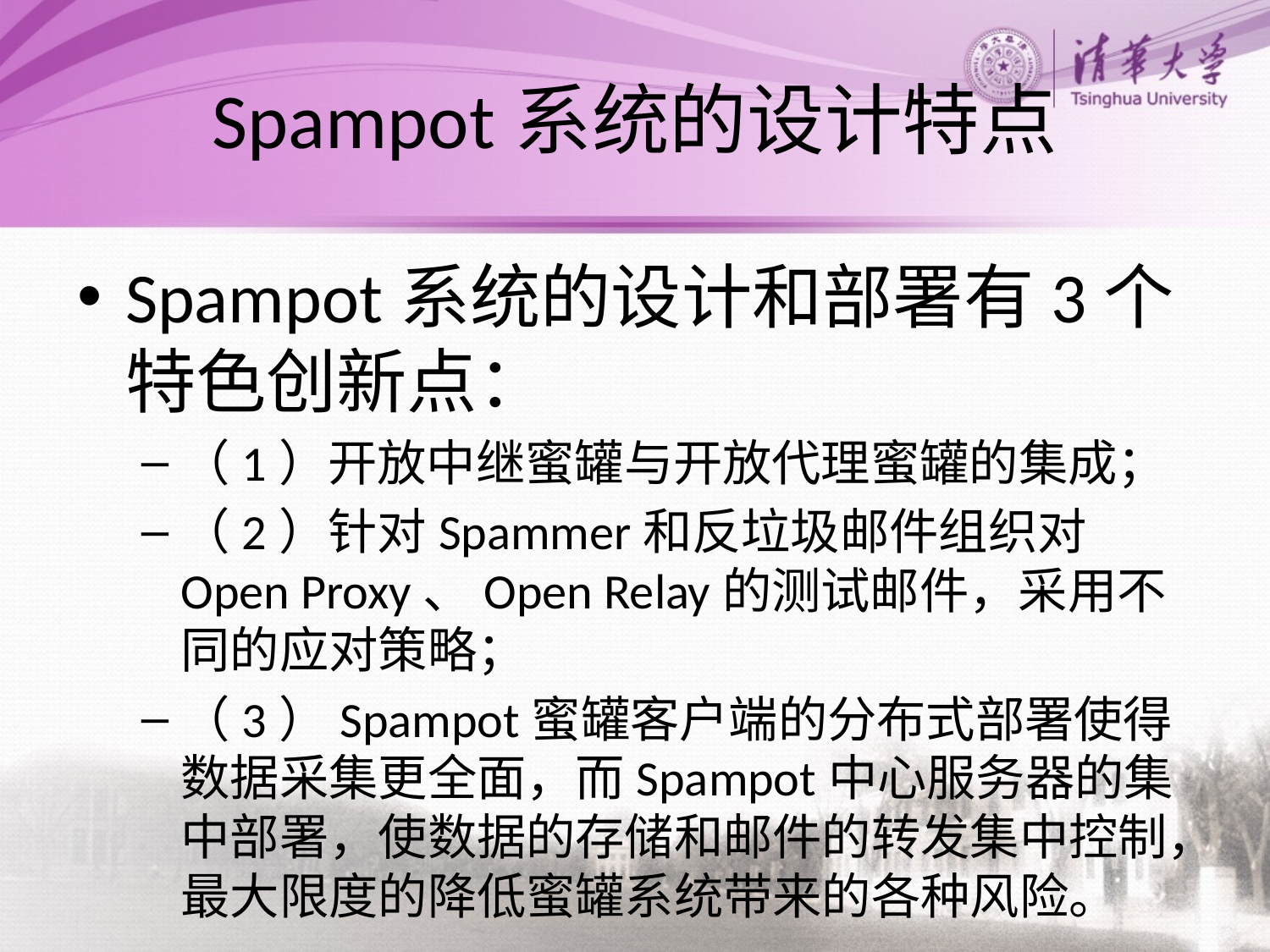

# Spampot系统的设计特点
Spampot系统的设计和部署有3个特色创新点：
（1）开放中继蜜罐与开放代理蜜罐的集成；
（2）针对Spammer和反垃圾邮件组织对Open Proxy、Open Relay的测试邮件，采用不同的应对策略；
（3）Spampot蜜罐客户端的分布式部署使得数据采集更全面，而Spampot中心服务器的集中部署，使数据的存储和邮件的转发集中控制，最大限度的降低蜜罐系统带来的各种风险。